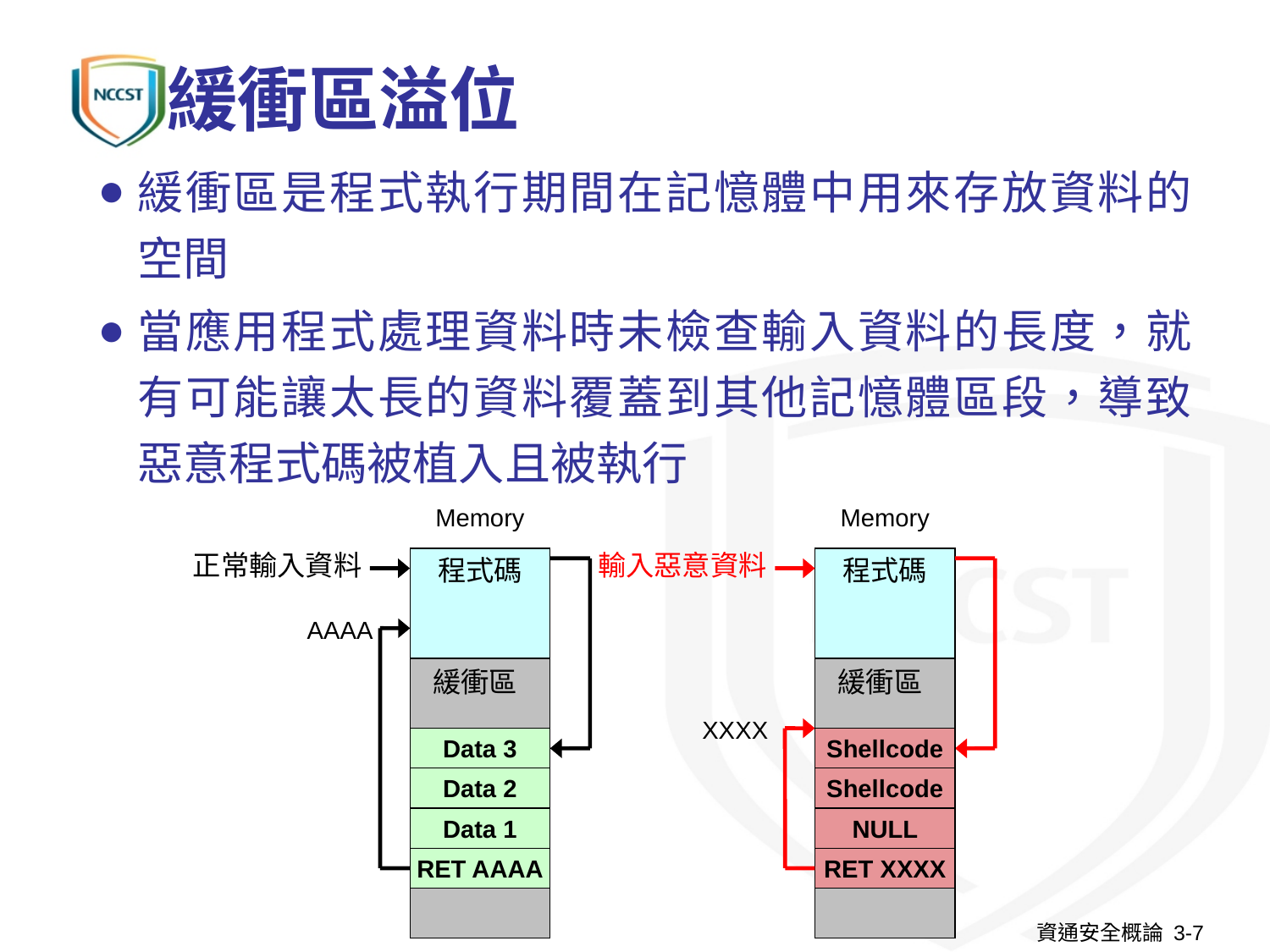

# 緩衝區溢位
緩衝區是程式執行期間在記憶體中用來存放資料的空間
當應用程式處理資料時未檢查輸入資料的長度，就有可能讓太長的資料覆蓋到其他記憶體區段，導致惡意程式碼被植入且被執行

Memory
正常輸入資料
程式碼

AAAA

緩衝區
Data 3

Data 2
Data 1
RET AAAA

Memory
輸入惡意資料
程式碼

緩衝區
XXXX

Shellcode

Shellcode
NULL
RET XXXX